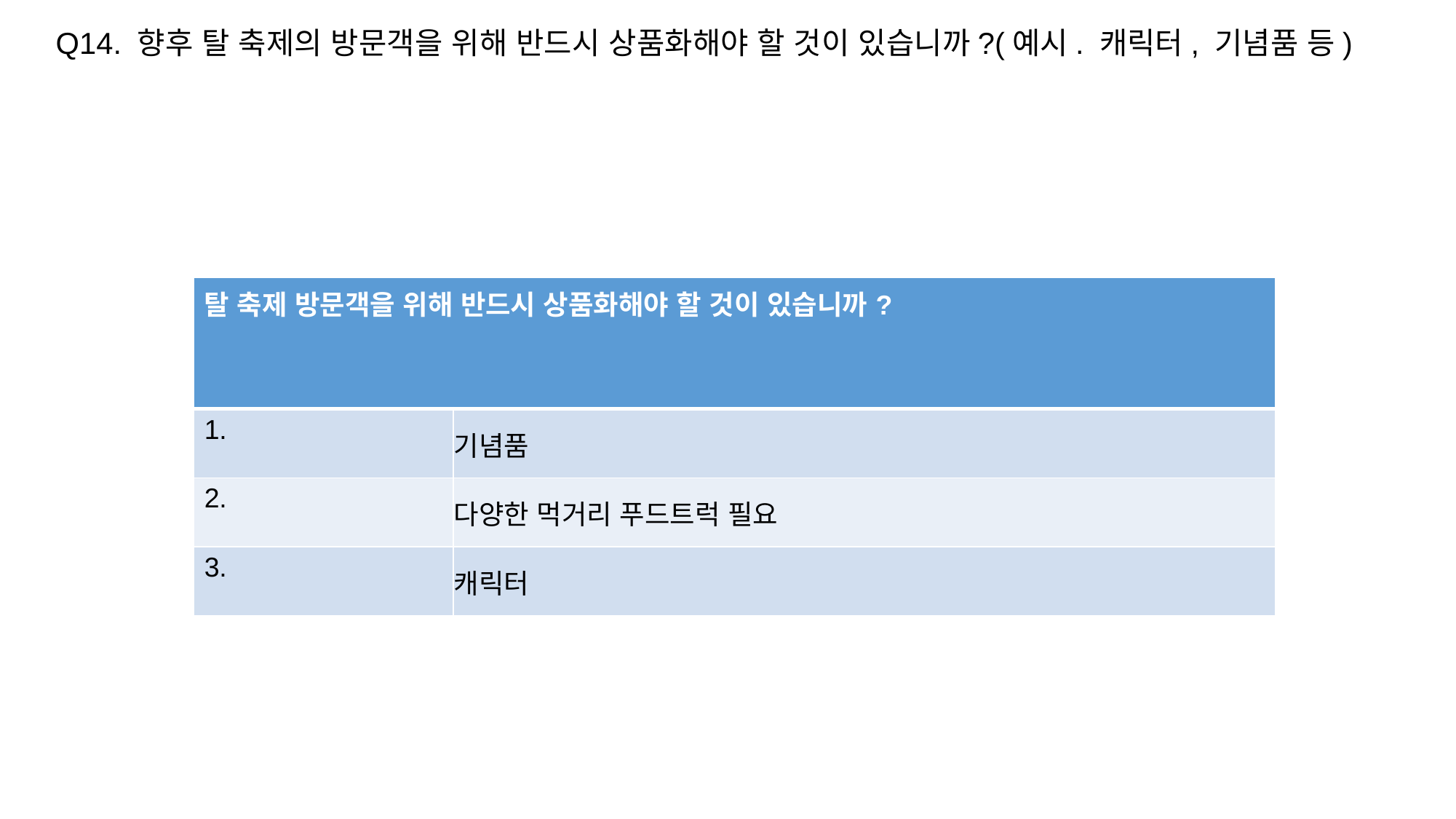

Q14. 향후 탈 축제의 방문객을 위해 반드시 상품화해야 할 것이 있습니까?(예시. 캐릭터, 기념품 등)
| 탈 축제 방문객을 위해 반드시 상품화해야 할 것이 있습니까? |  |
| --- | --- |
| 1. | 기념품 |
| 2. | 다양한 먹거리 푸드트럭 필요 |
| 3. | 캐릭터 |